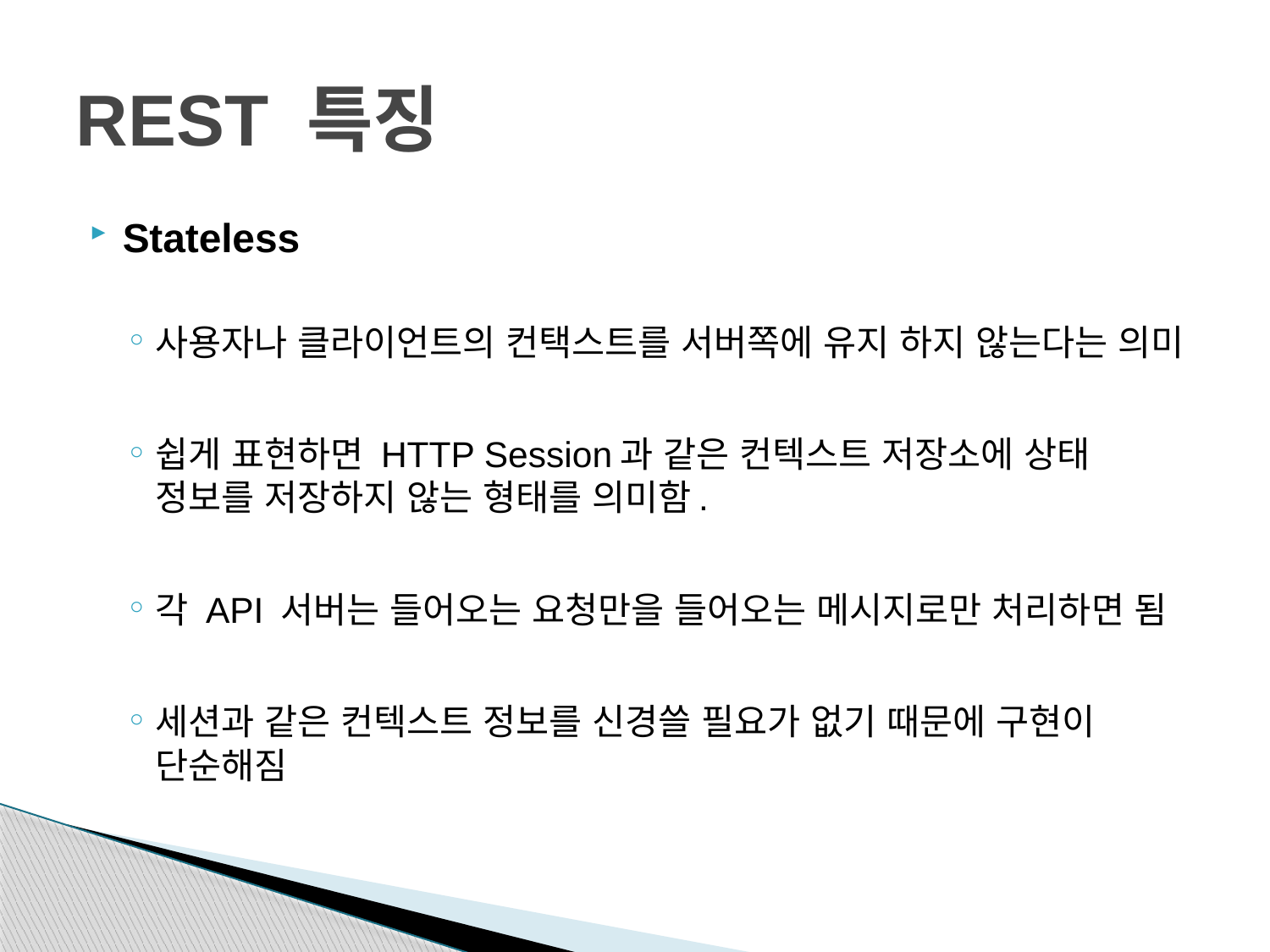

# REST 특징
Stateless

사용자나 클라이언트의 컨택스트를 서버쪽에 유지 하지 않는다는 의미

쉽게 표현하면 HTTP Session과 같은 컨텍스트 저장소에 상태 정보를 저장하지 않는 형태를 의미함.

각 API 서버는 들어오는 요청만을 들어오는 메시지로만 처리하면 됨

세션과 같은 컨텍스트 정보를 신경쓸 필요가 없기 때문에 구현이 단순해짐